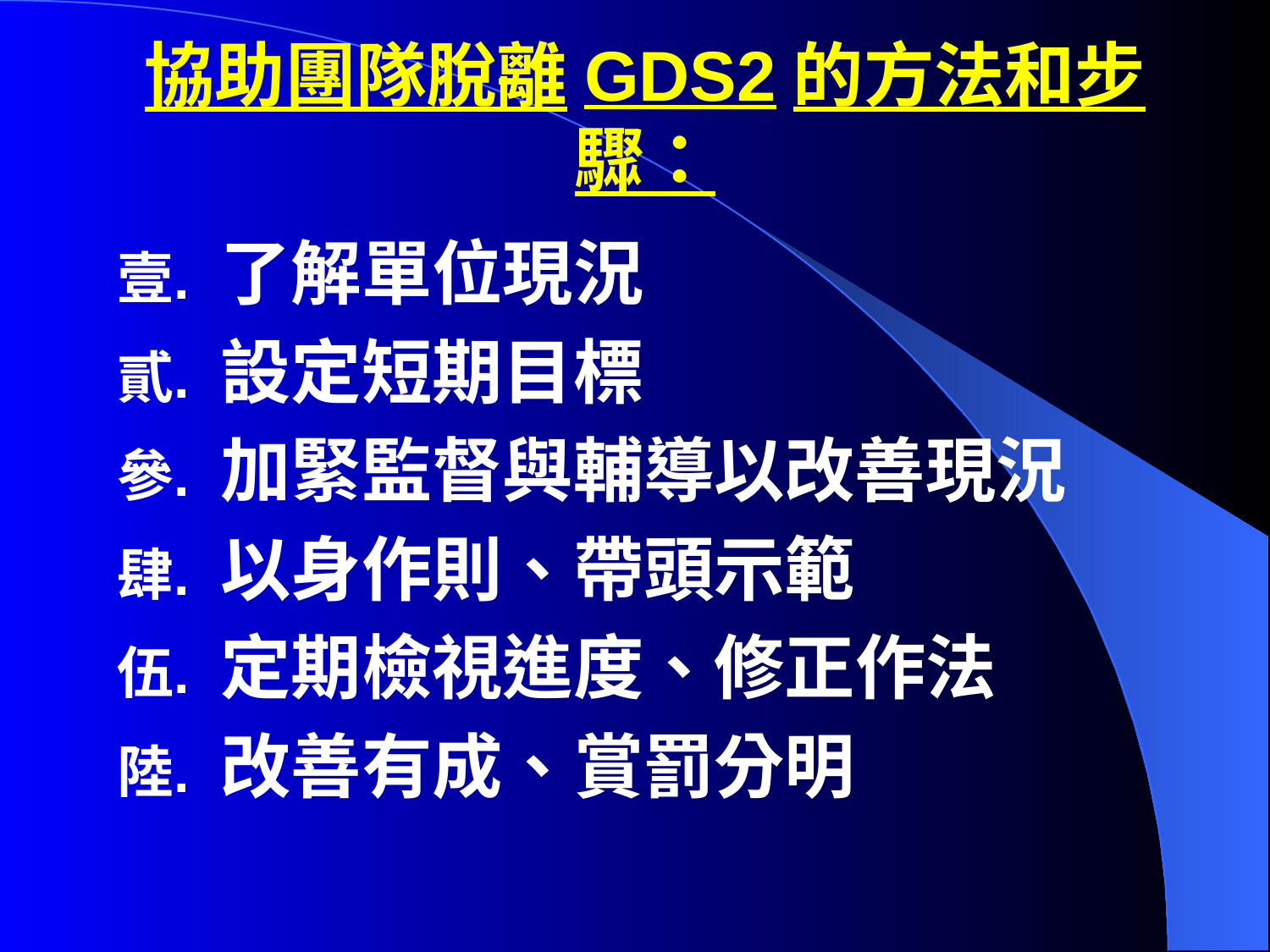

# 協助團隊脫離GDS2的方法和步驟：
了解單位現況
設定短期目標
加緊監督與輔導以改善現況
以身作則、帶頭示範
定期檢視進度、修正作法
改善有成、賞罰分明